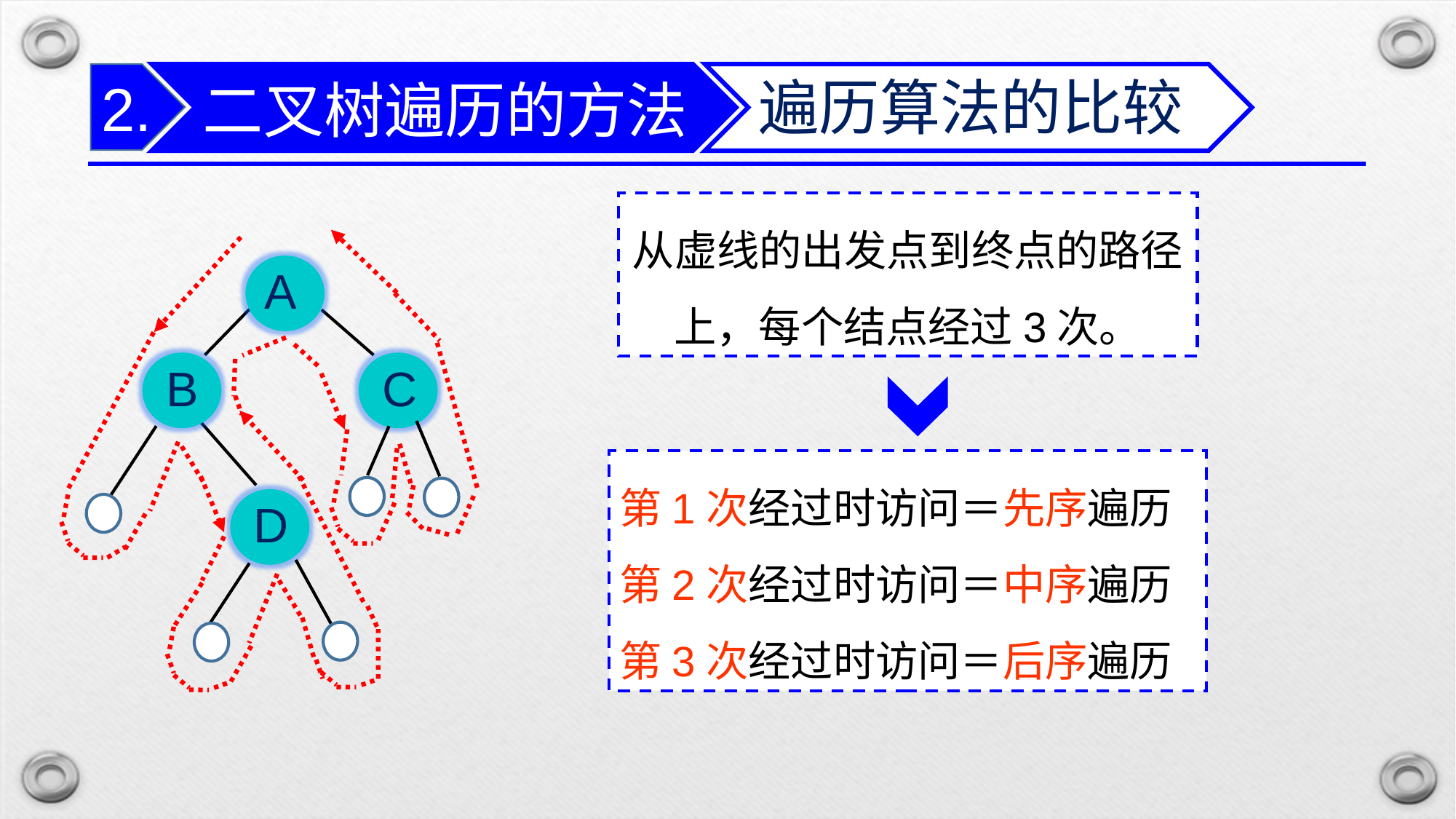

二叉树遍历的方法

2.
遍历算法的比较
从虚线的出发点到终点的路径
上，每个结点经过3次。

A

B

C
D

第1次经过时访问＝先序遍历
第2次经过时访问＝中序遍历
第3次经过时访问＝后序遍历